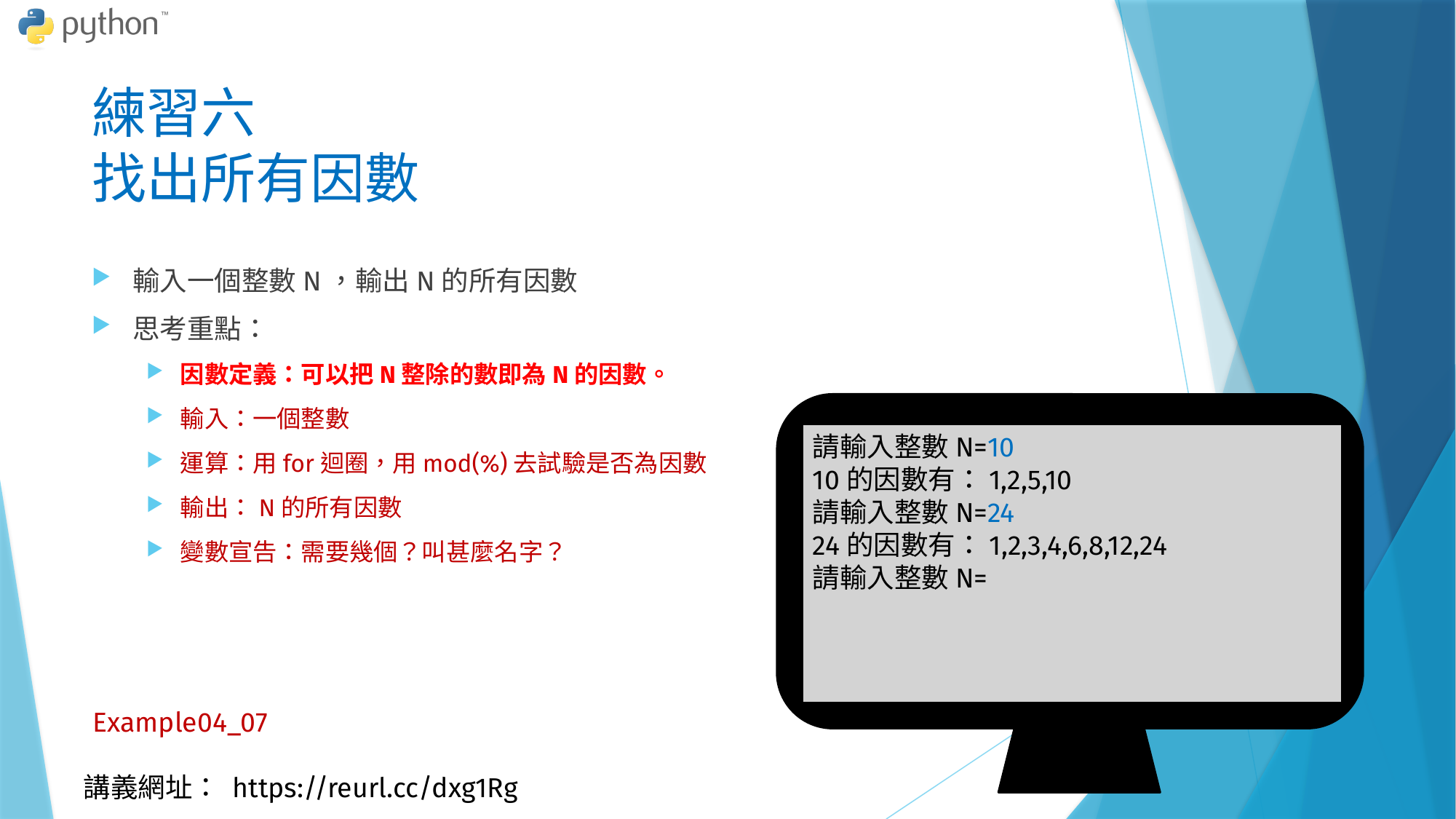

# 練習六 找出所有因數
輸入一個整數N，輸出N的所有因數
思考重點：
因數定義：可以把N整除的數即為N的因數。
輸入：一個整數
運算：用for迴圈，用mod(%)去試驗是否為因數
輸出：N的所有因數
變數宣告：需要幾個？叫甚麼名字？

請輸入整數N=10
10的因數有：1,2,5,10
請輸入整數N=24
24的因數有：1,2,3,4,6,8,12,24
請輸入整數N=

Example04_07